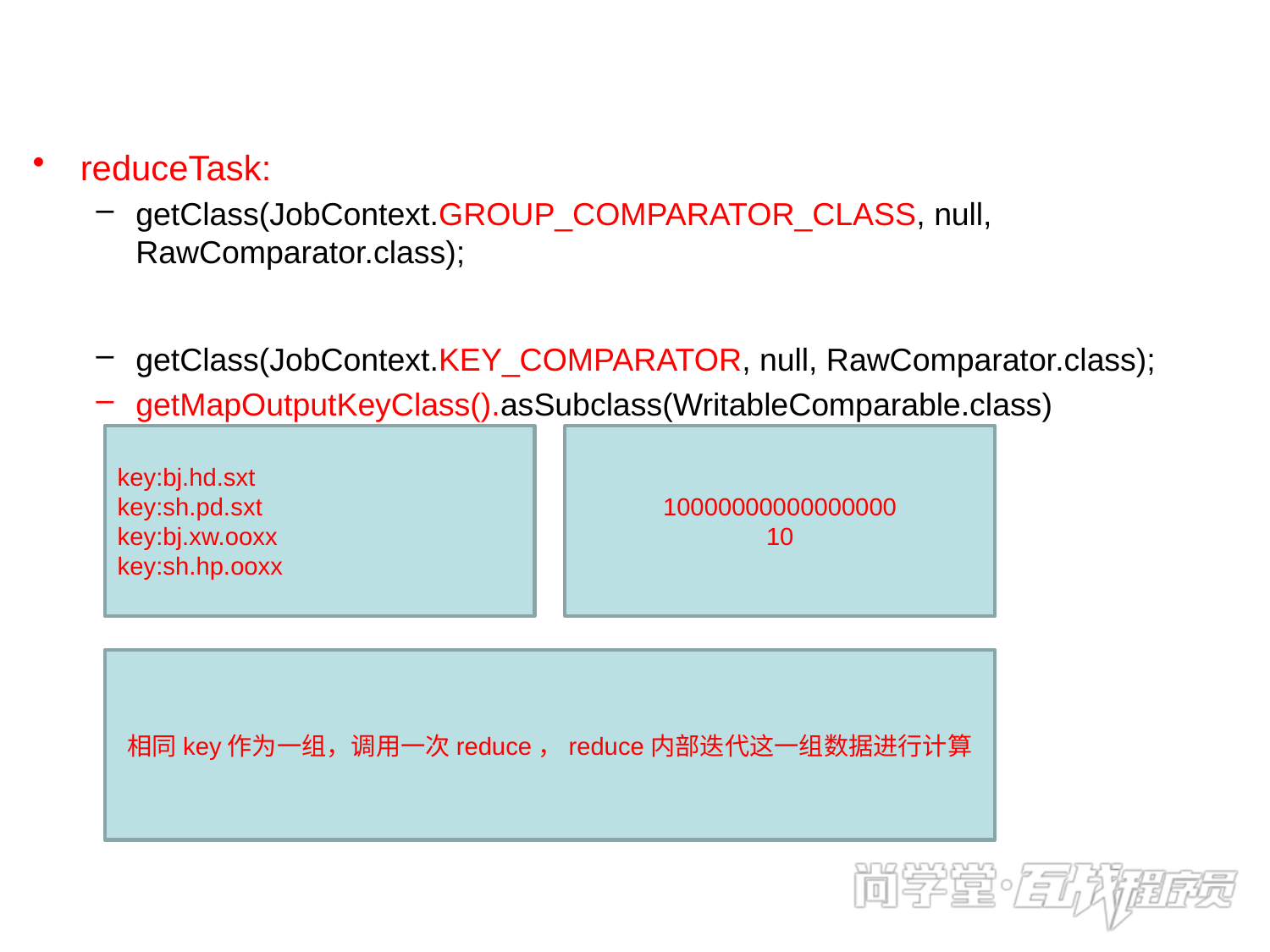

reduceTask:
getClass(JobContext.GROUP_COMPARATOR_CLASS, null, RawComparator.class);

getClass(JobContext.KEY_COMPARATOR, null, RawComparator.class);
getMapOutputKeyClass().asSubclass(WritableComparable.class)

key:bj.hd.sxt
key:sh.pd.sxt
key:bj.xw.ooxx
key:sh.hp.ooxx
10000000000000000
10
相同key作为一组，调用一次reduce，reduce内部迭代这一组数据进行计算